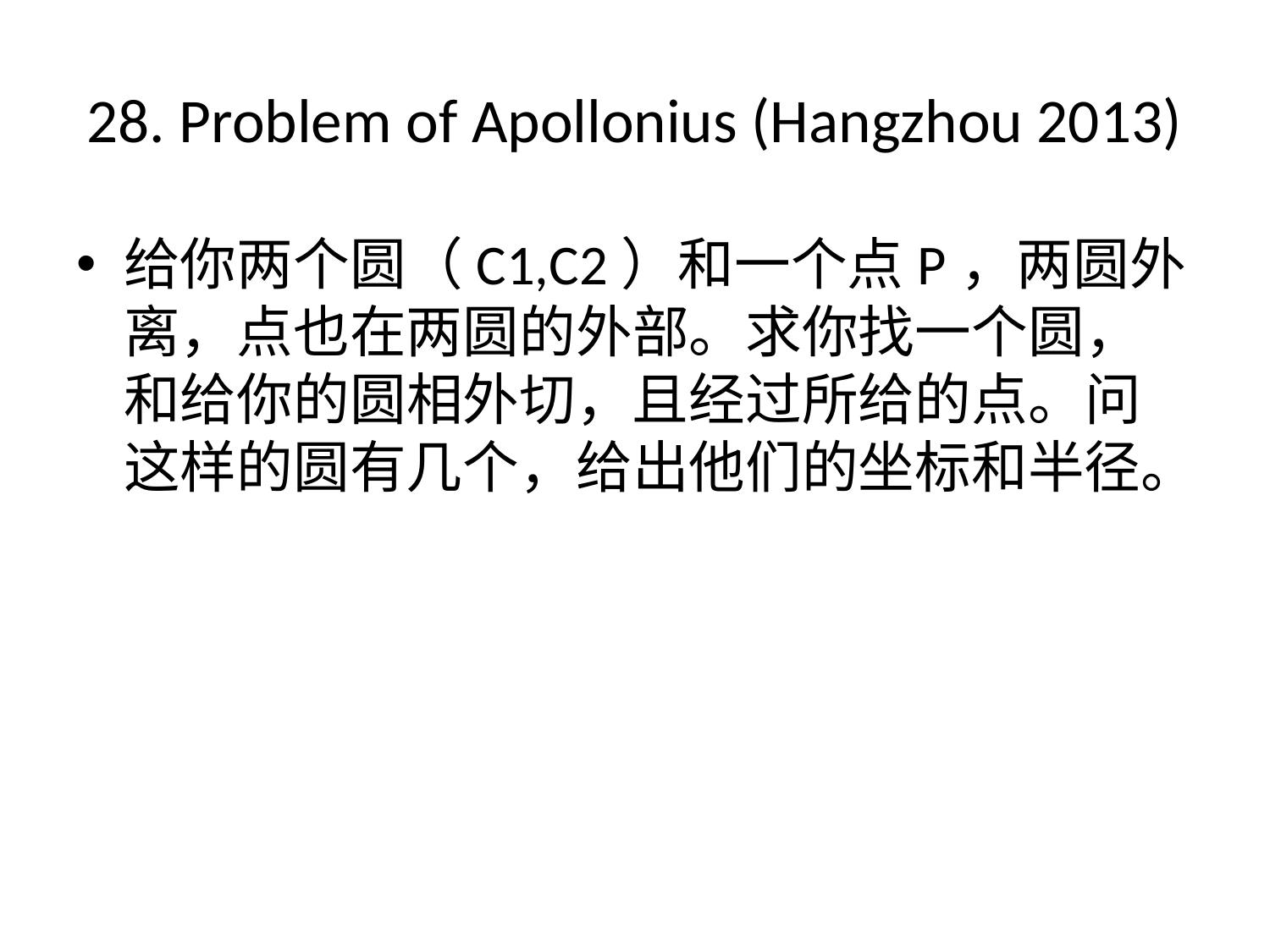

# 28. Problem of Apollonius (Hangzhou 2013)
给你两个圆（C1,C2）和一个点P，两圆外离，点也在两圆的外部。求你找一个圆，和给你的圆相外切，且经过所给的点。问这样的圆有几个，给出他们的坐标和半径。